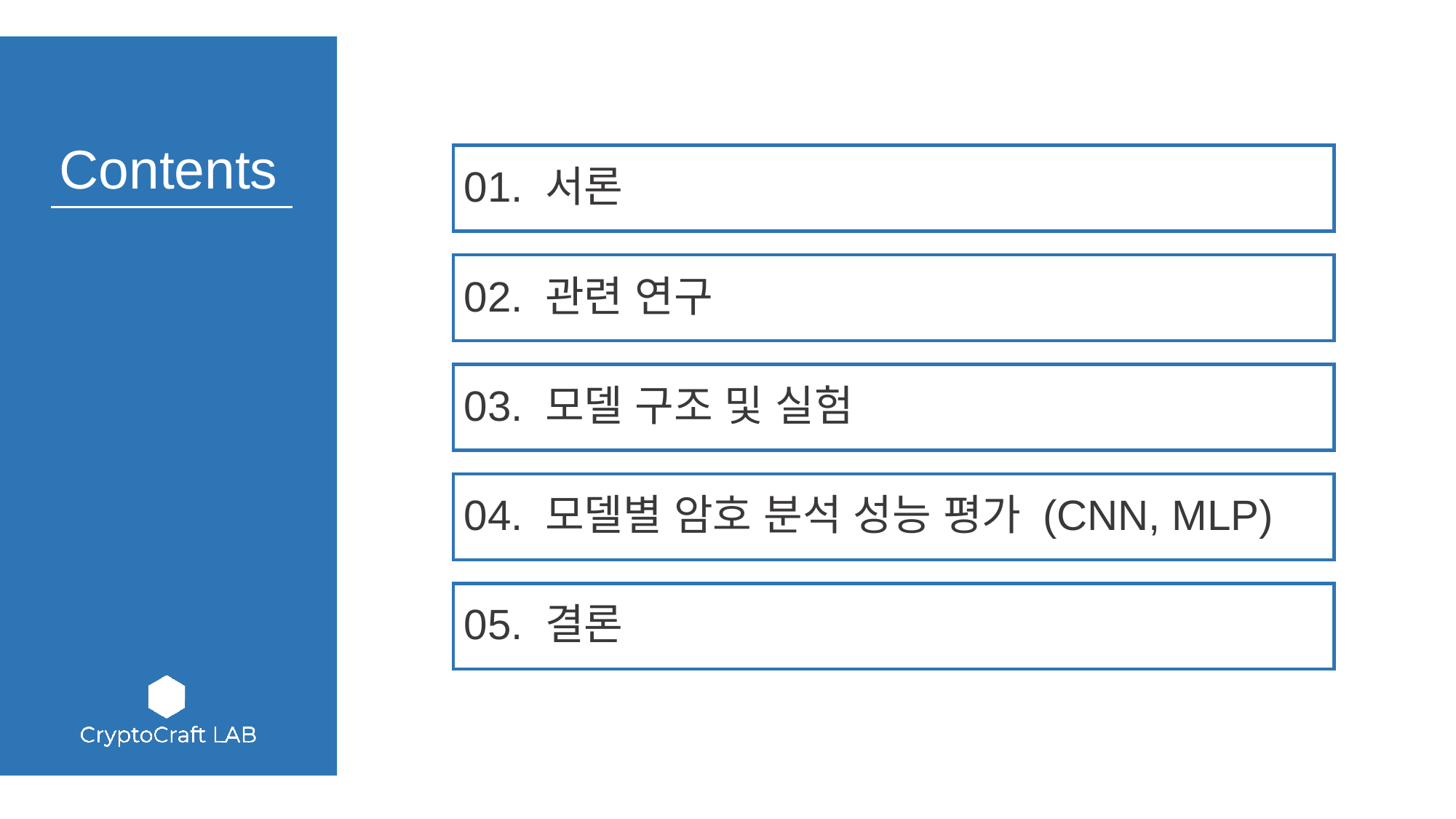

01. 서론
02. 관련 연구
03. 모델 구조 및 실험
04. 모델별 암호 분석 성능 평가 (CNN, MLP)
05. 결론